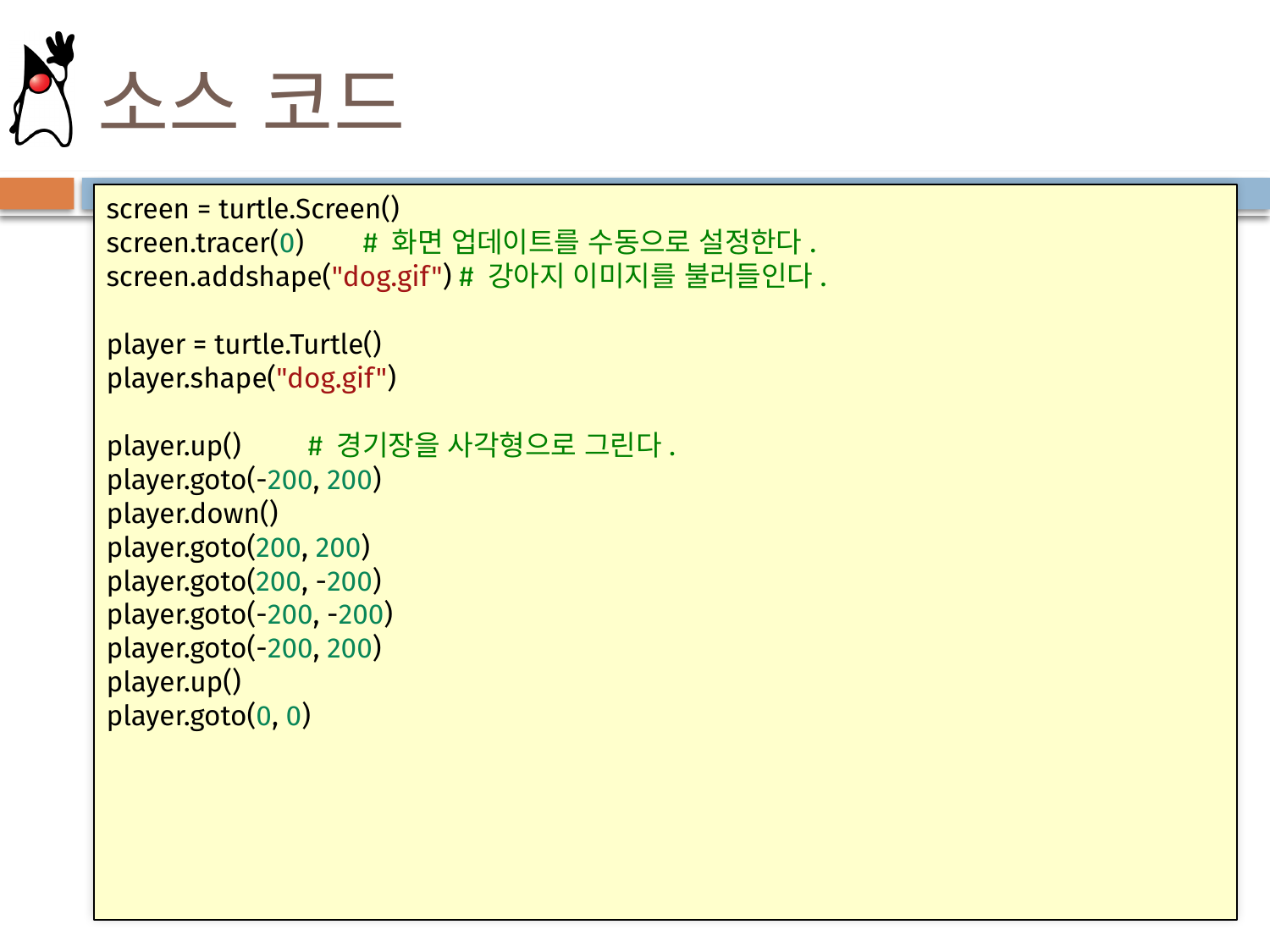

# 소스 코드
screen = turtle.Screen()
screen.tracer(0)        # 화면 업데이트를 수동으로 설정한다.
screen.addshape("dog.gif") # 강아지 이미지를 불러들인다.
player = turtle.Turtle()
player.shape("dog.gif")
player.up()         # 경기장을 사각형으로 그린다.
player.goto(-200, 200)
player.down()
player.goto(200, 200)
player.goto(200, -200)
player.goto(-200, -200)
player.goto(-200, 200)
player.up()
player.goto(0, 0)